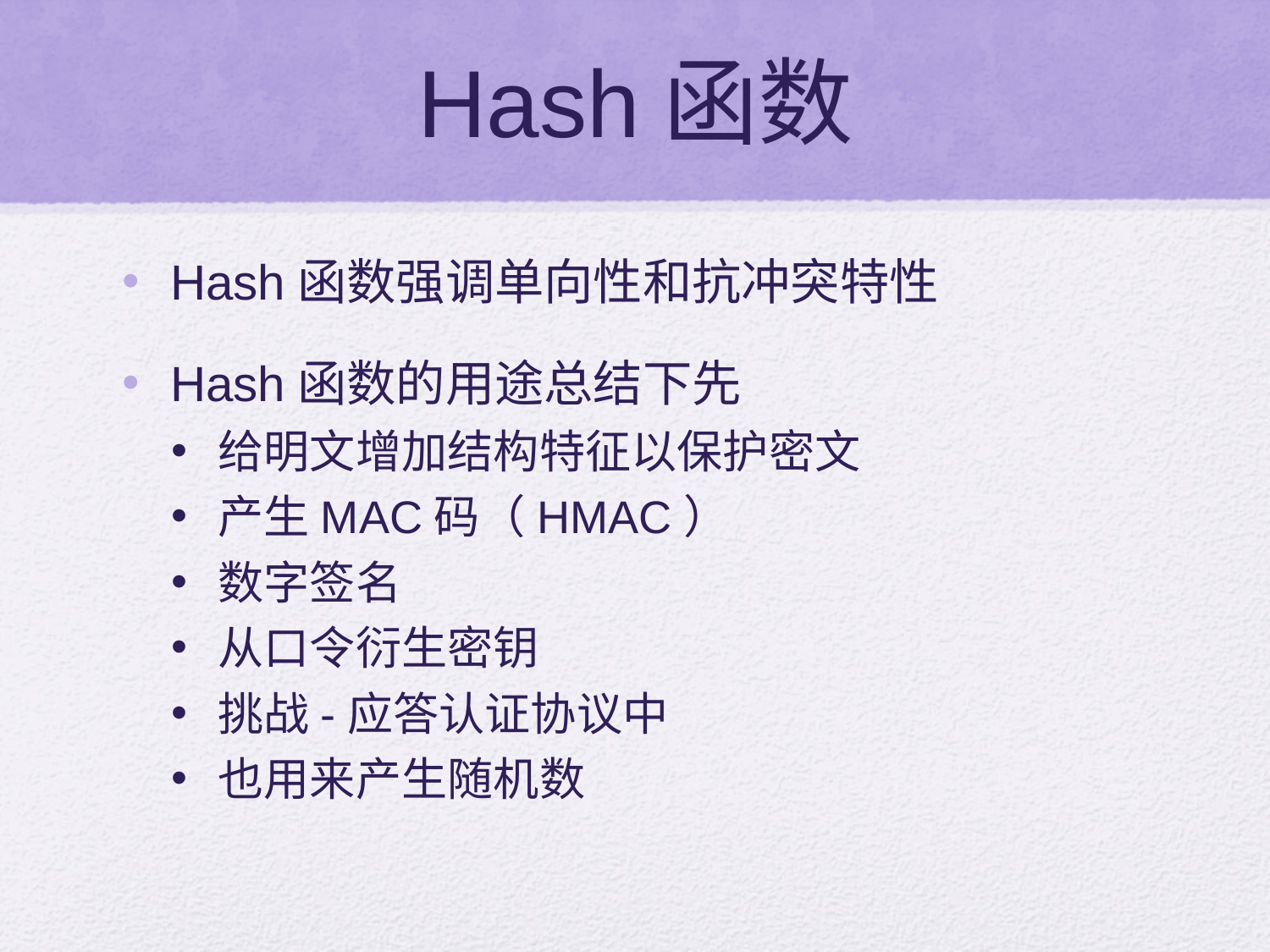

# Hash函数
Hash函数强调单向性和抗冲突特性
Hash函数的用途总结下先
给明文增加结构特征以保护密文
产生MAC码（HMAC）
数字签名
从口令衍生密钥
挑战-应答认证协议中
也用来产生随机数